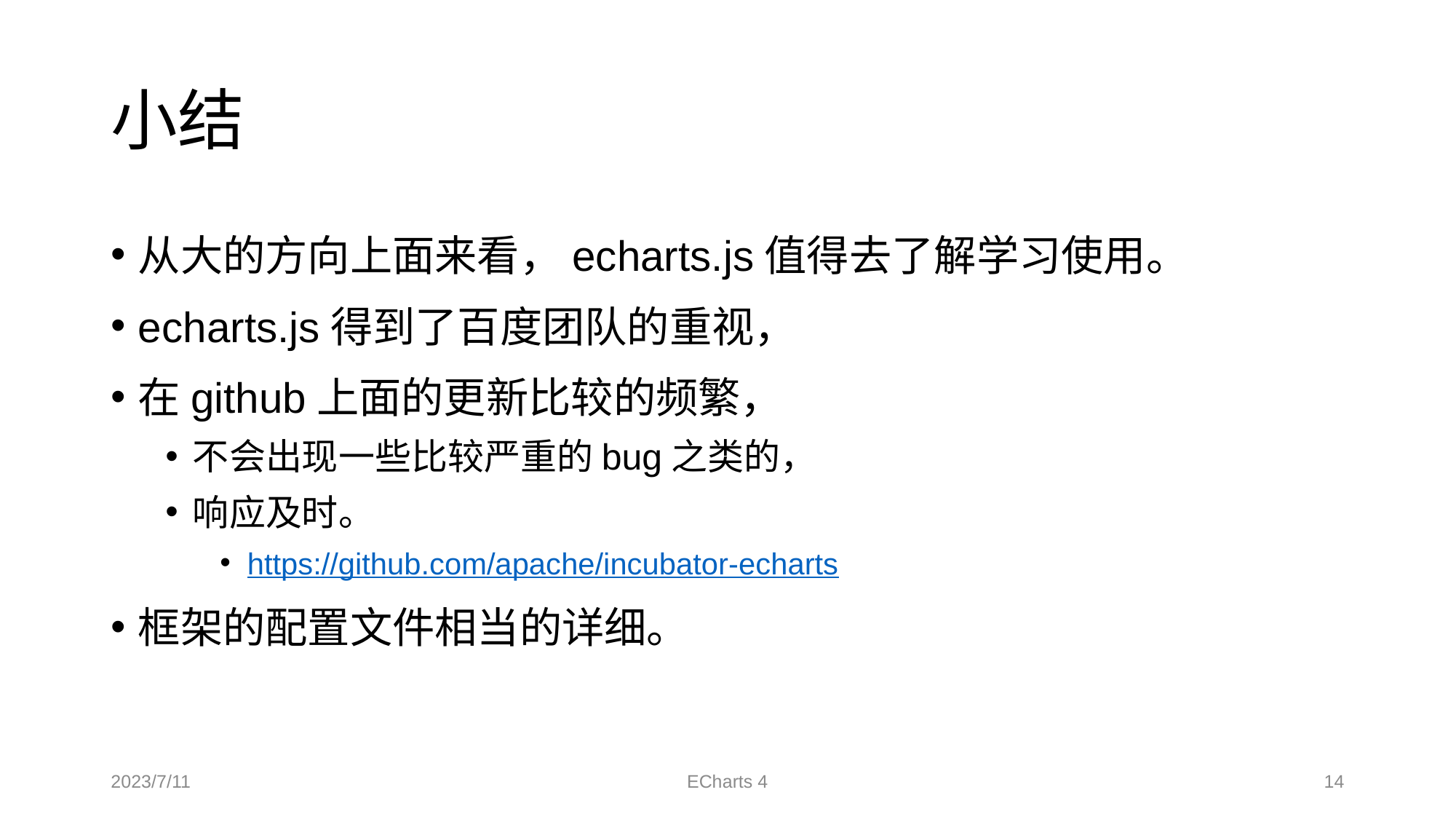

# 小结
从大的方向上面来看，echarts.js值得去了解学习使用。
echarts.js得到了百度团队的重视，
在github上面的更新比较的频繁，
不会出现一些比较严重的bug之类的，
响应及时。
https://github.com/apache/incubator-echarts
框架的配置文件相当的详细。

2023/7/11
ECharts 4
14